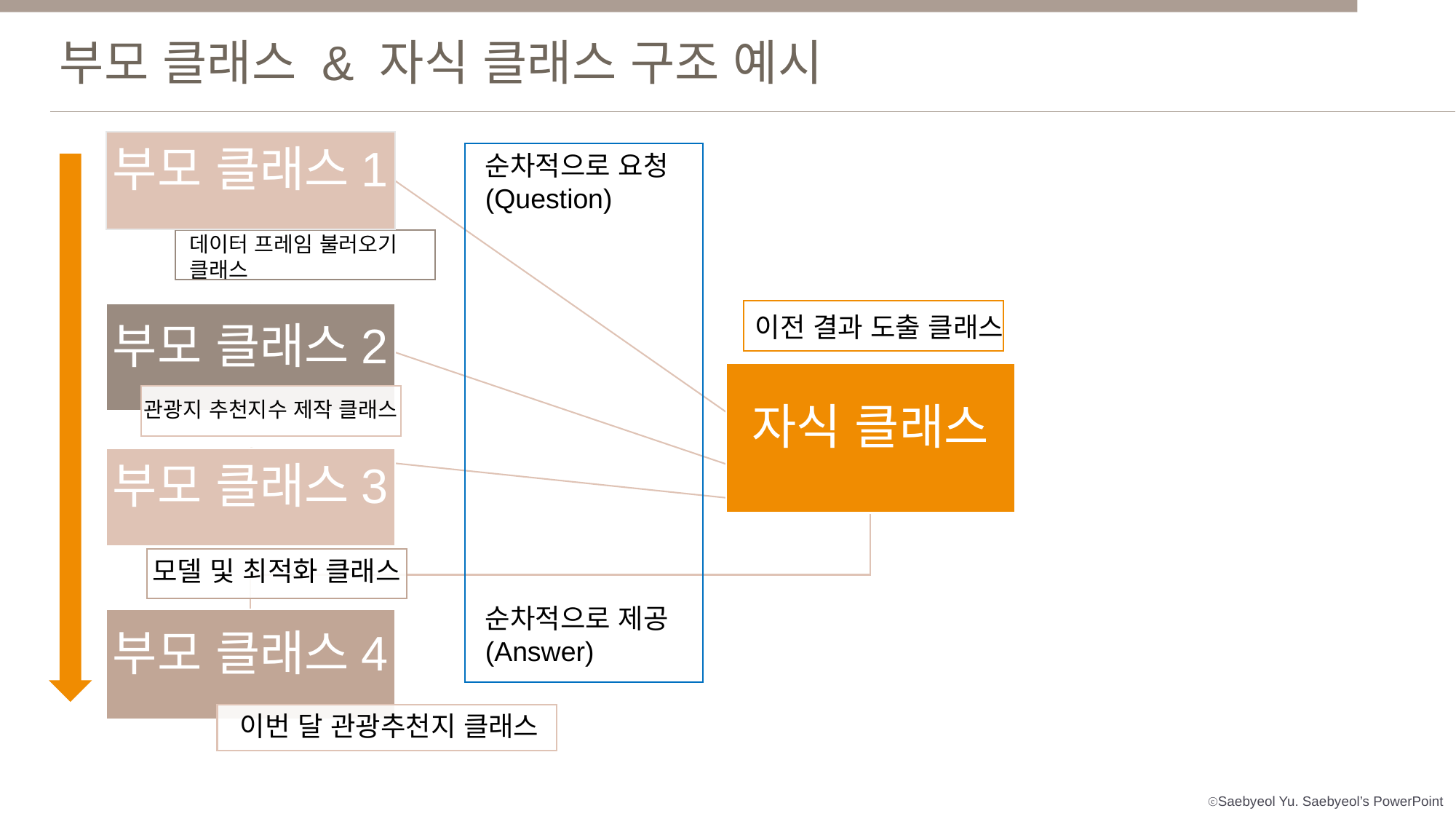

부모 클래스 & 자식 클래스 구조 예시
자식 클래스

부모 클래스2

부모 클래스4

부모 클래스3

부모 클래스1

순차적으로 요청
(Question)

데이터 프레임 불러오기
클래스
이전 결과 도출 클래스
관광지 추천지수 제작 클래스
모델 및 최적화 클래스
순차적으로 제공
(Answer)
이번 달 관광추천지 클래스